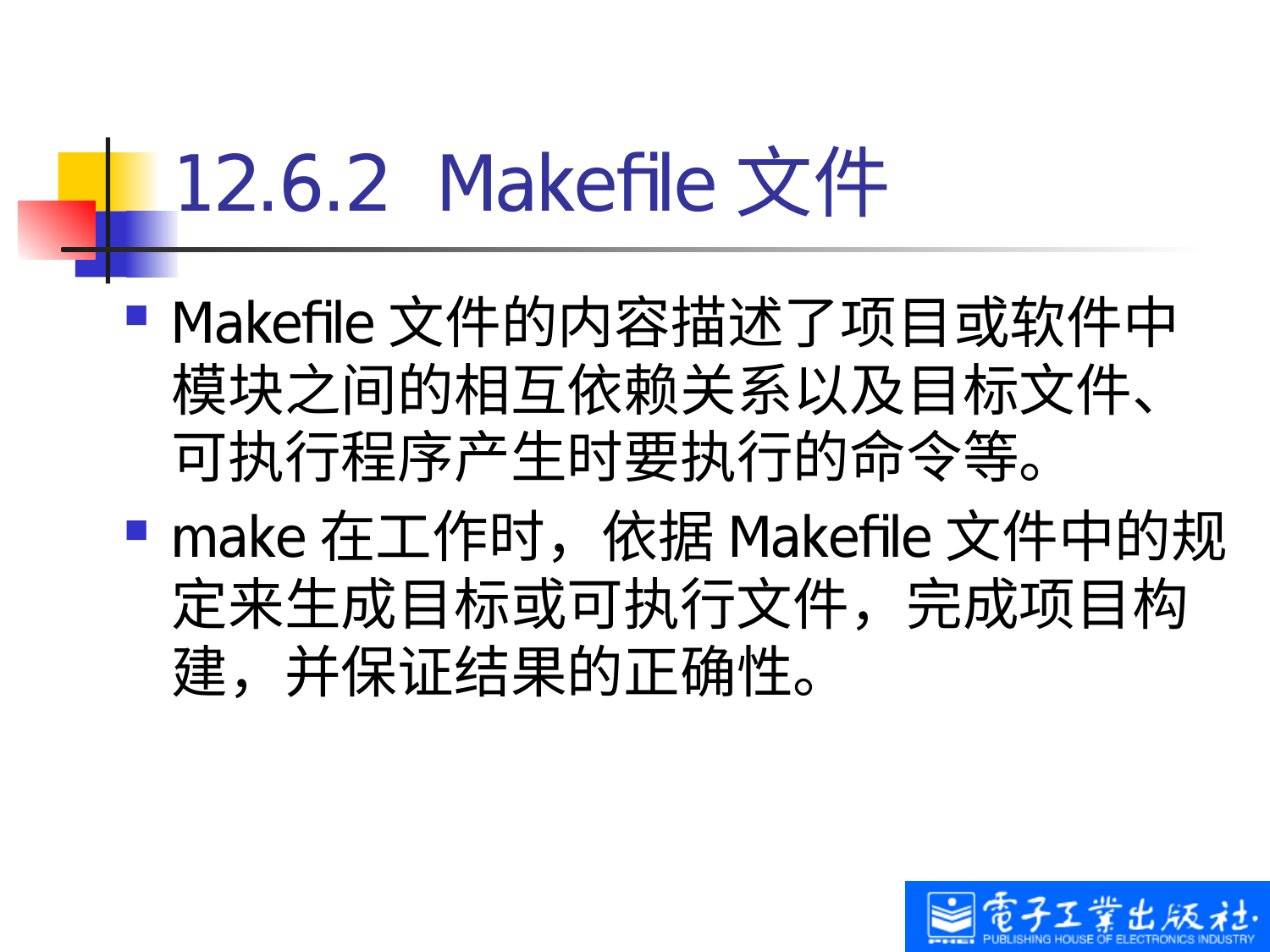

# 12.6.2  Makefile文件
Makefile文件的内容描述了项目或软件中模块之间的相互依赖关系以及目标文件、可执行程序产生时要执行的命令等。
make在工作时，依据Makefile文件中的规定来生成目标或可执行文件，完成项目构建，并保证结果的正确性。